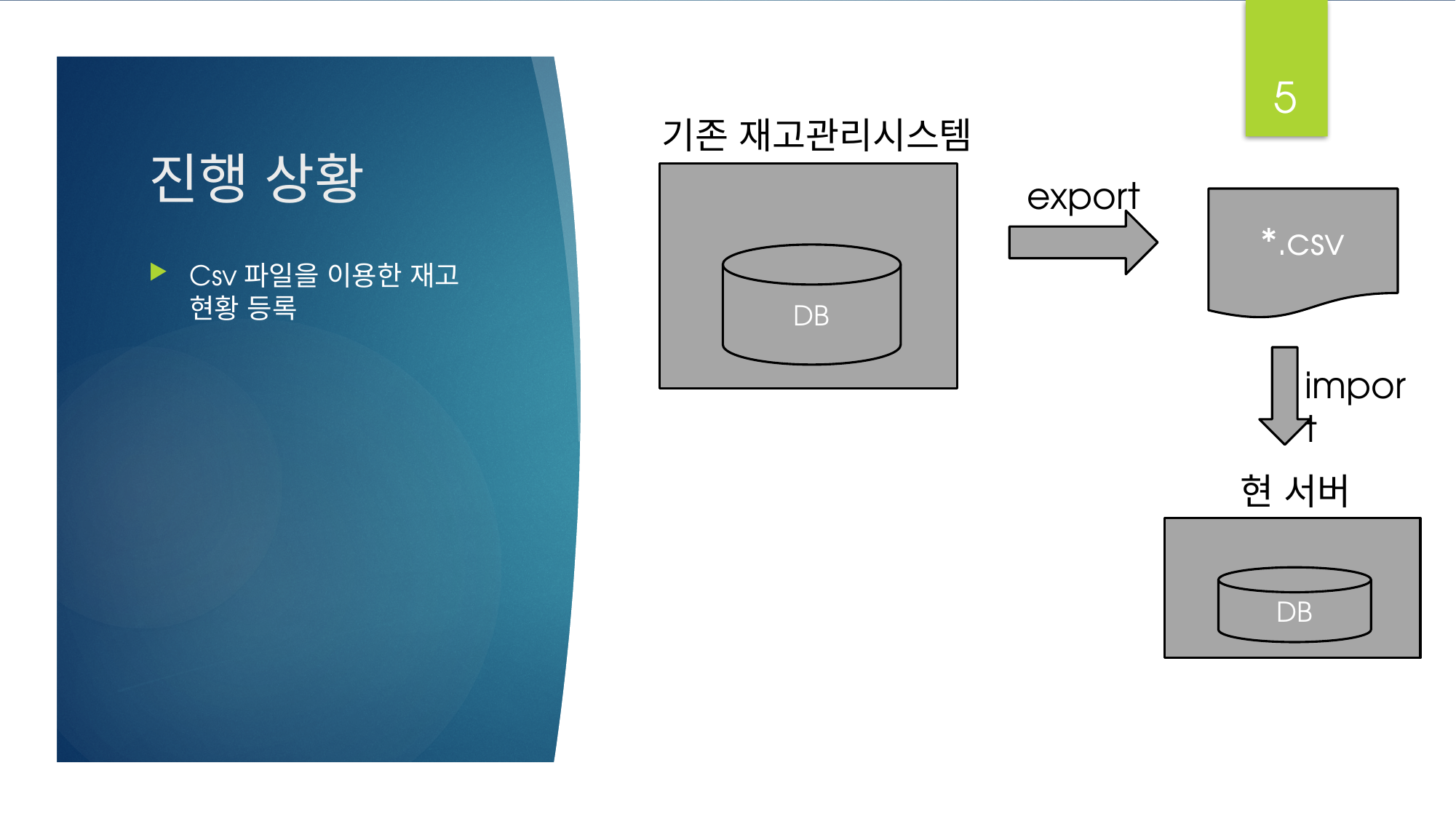

5
기존 재고관리시스템

export
*.csv

DB

import
현 서버

DB
# 진행 상황
Csv파일을 이용한 재고 현황 등록